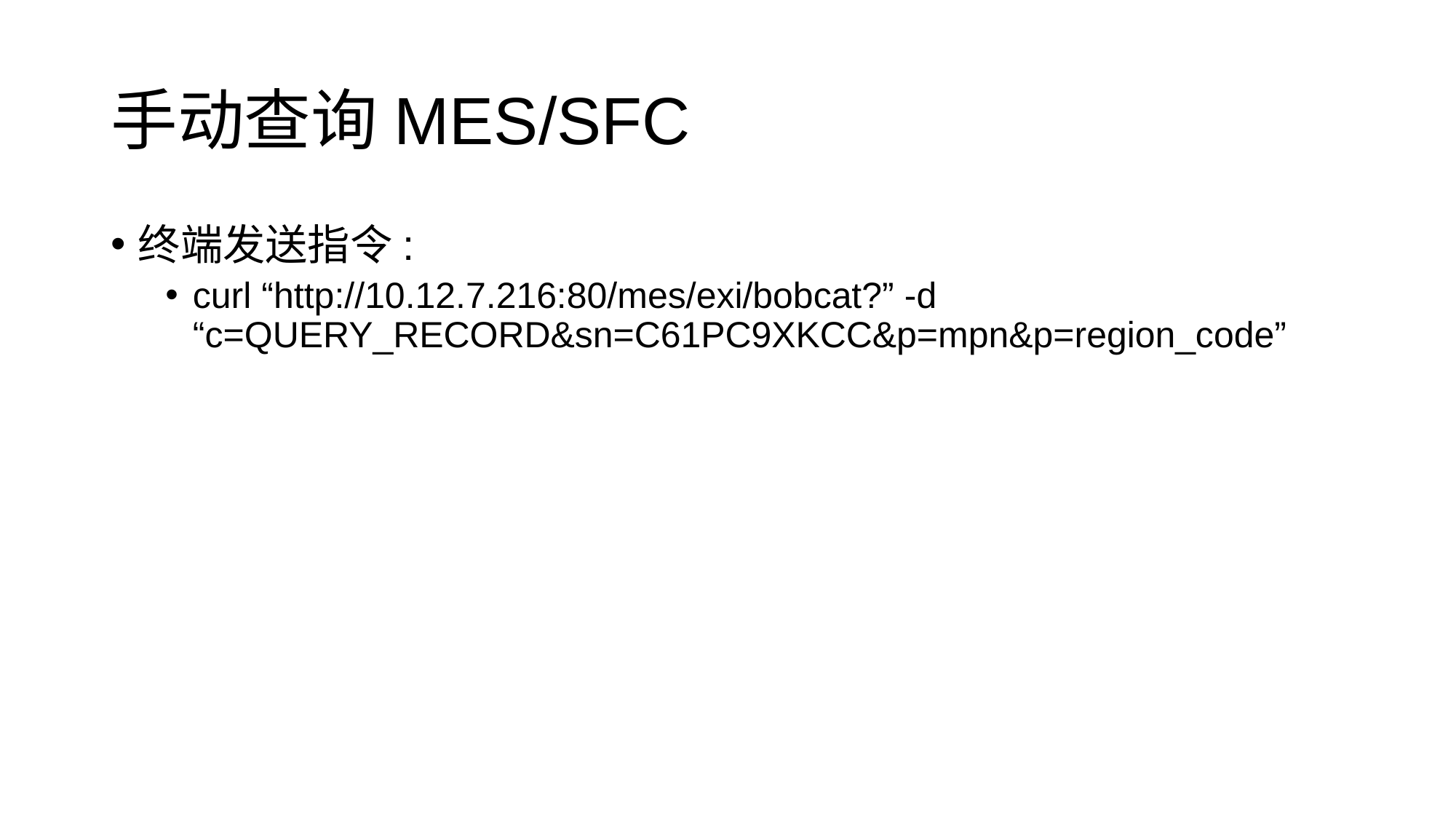

# 手动查询MES/SFC
终端发送指令:
curl “http://10.12.7.216:80/mes/exi/bobcat?” -d “c=QUERY_RECORD&sn=C61PC9XKCC&p=mpn&p=region_code”